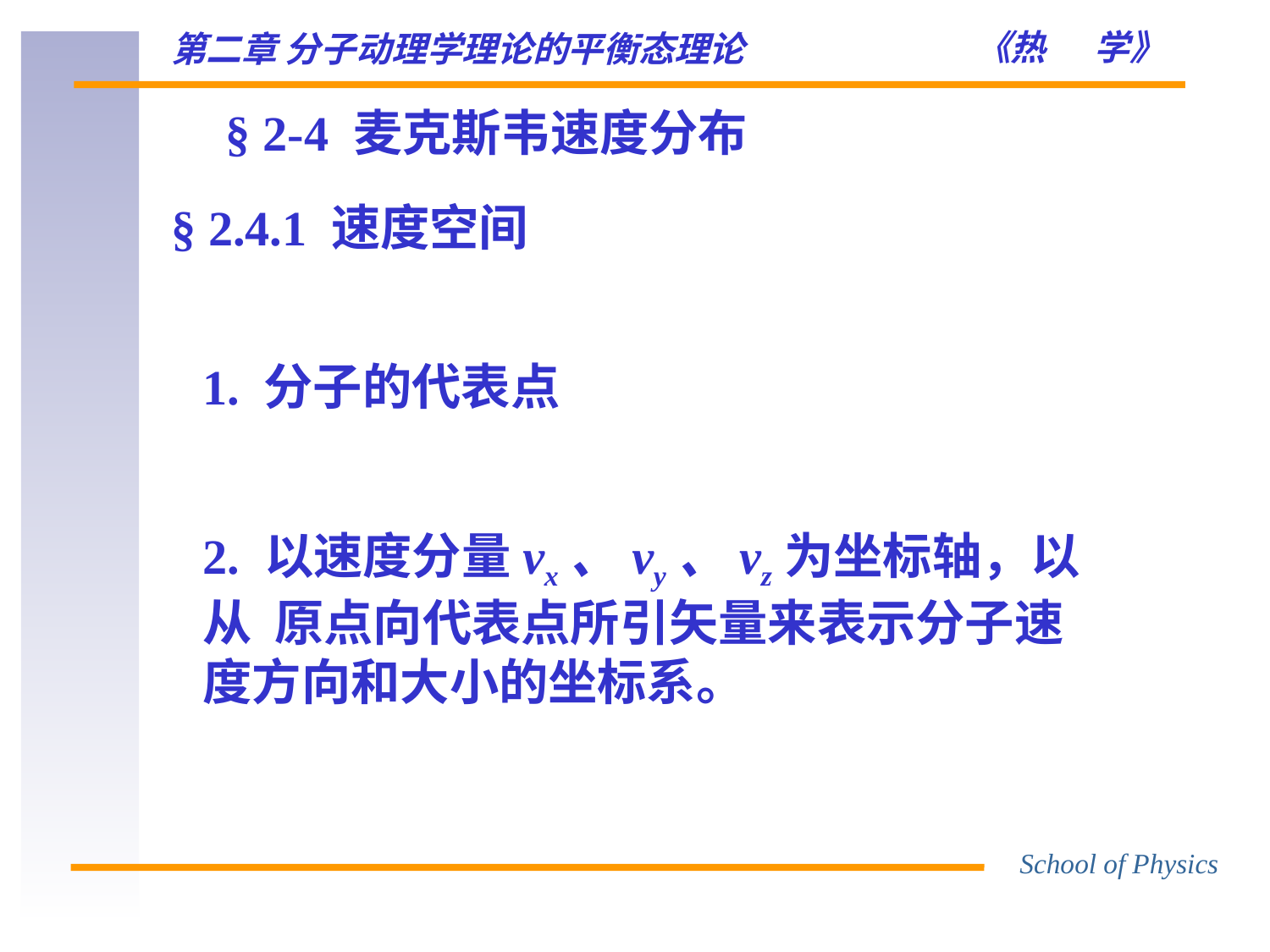

§ 2-4 麦克斯韦速度分布
§ 2.4.1 速度空间
1. 分子的代表点
2. 以速度分量vx、vy、vz为坐标轴，以从  原点向代表点所引矢量来表示分子速度方向和大小的坐标系。